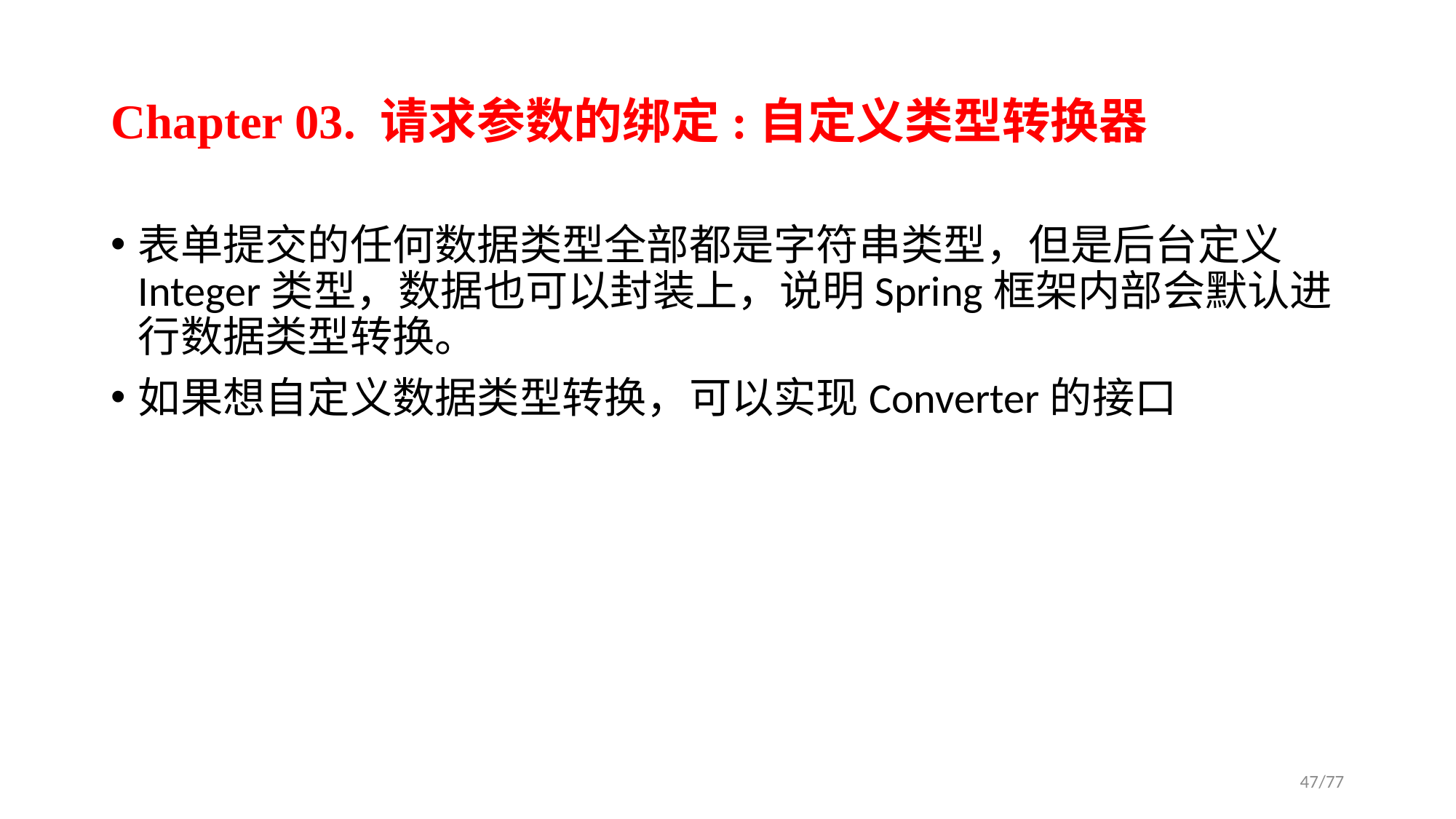

# Chapter 03. 请求参数的绑定:自定义类型转换器
表单提交的任何数据类型全部都是字符串类型，但是后台定义Integer类型，数据也可以封装上，说明Spring框架内部会默认进行数据类型转换。
如果想自定义数据类型转换，可以实现Converter的接口
47